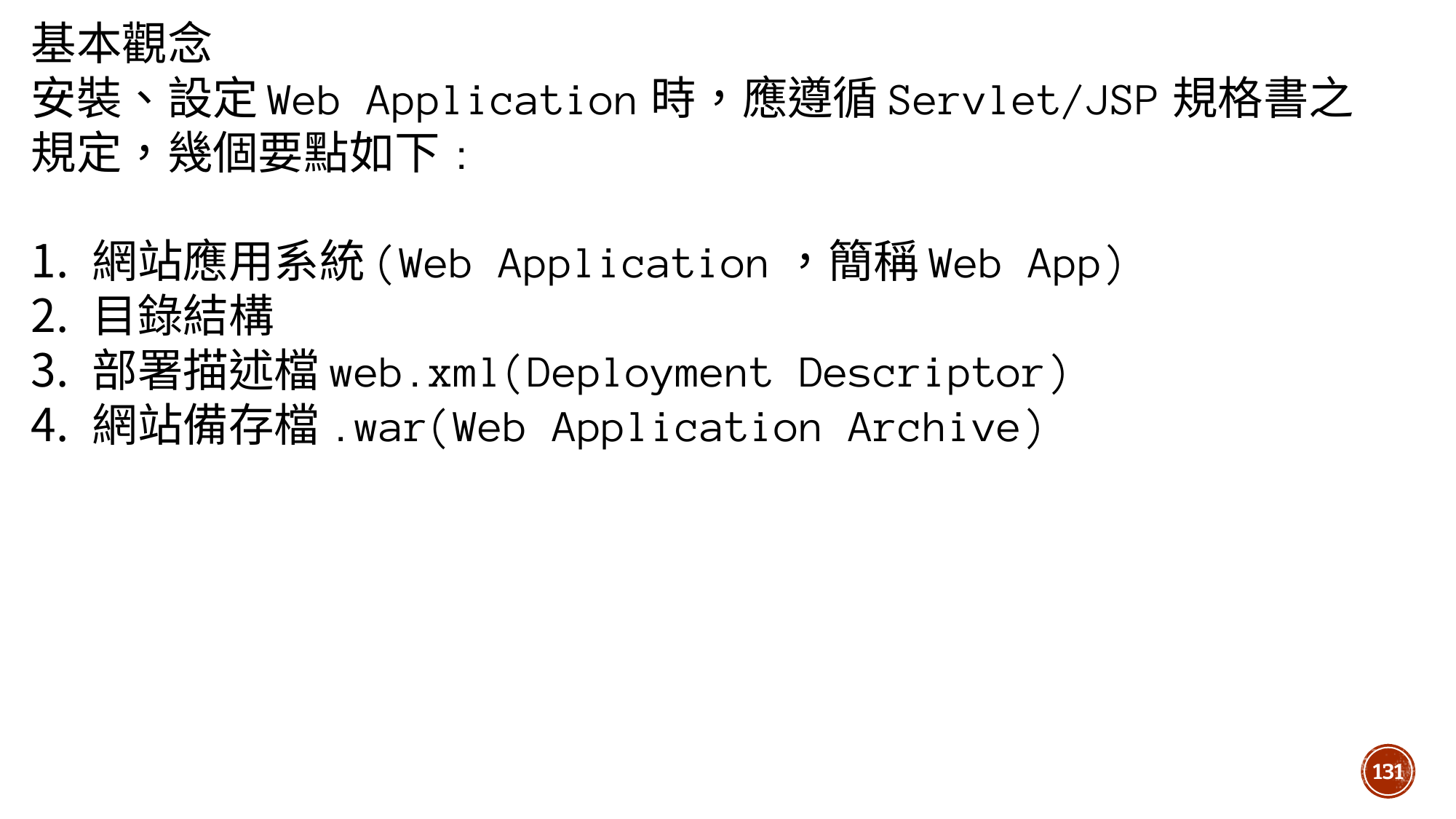

基本觀念
安裝、設定Web Application時，應遵循Servlet/JSP規格書之規定，幾個要點如下:

網站應用系統(Web Application，簡稱Web App)
目錄結構
部署描述檔web.xml(Deployment Descriptor)
網站備存檔.war(Web Application Archive)

131